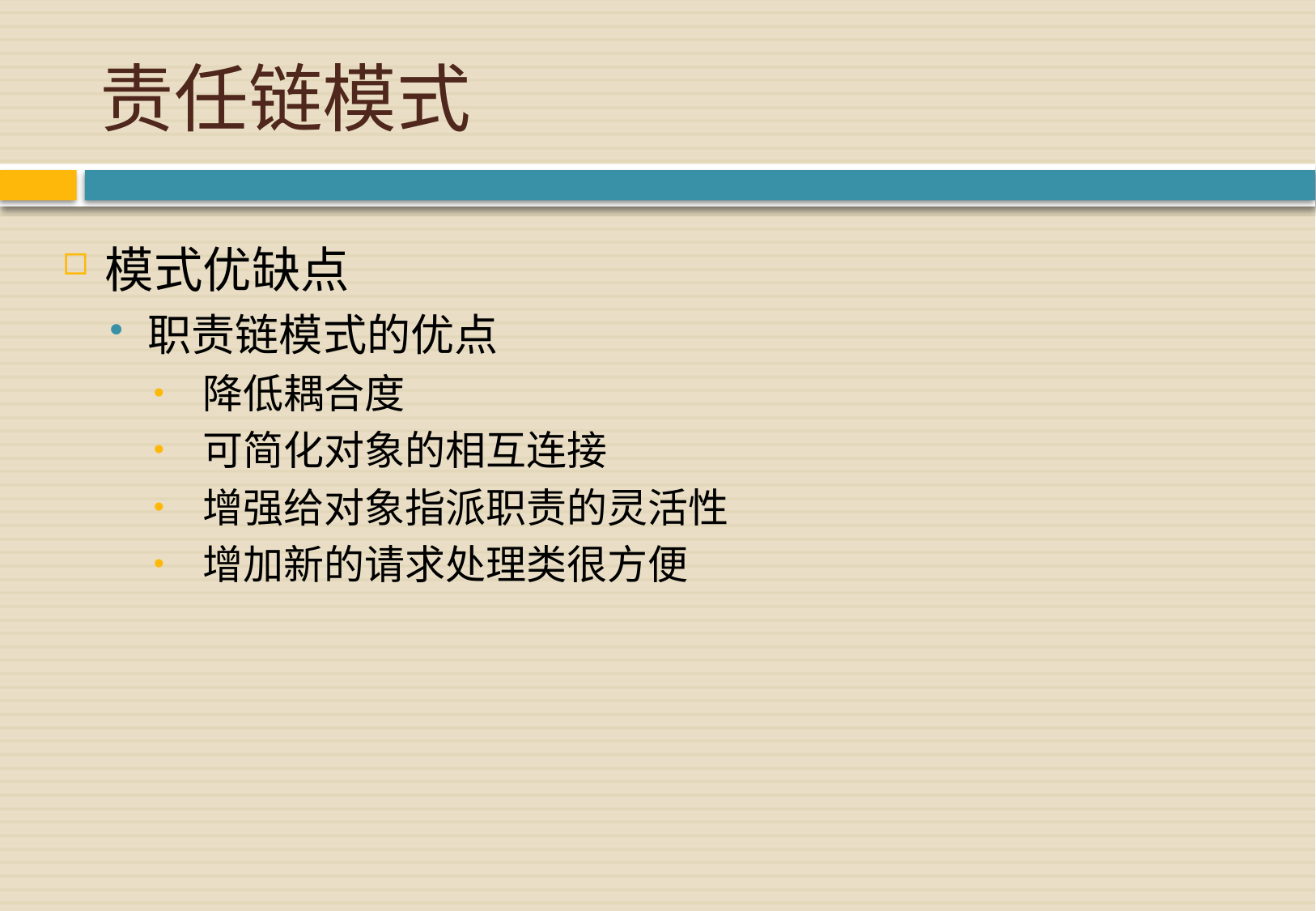

# 责任链模式
模式优缺点
职责链模式的优点
 降低耦合度
 可简化对象的相互连接
 增强给对象指派职责的灵活性
 增加新的请求处理类很方便